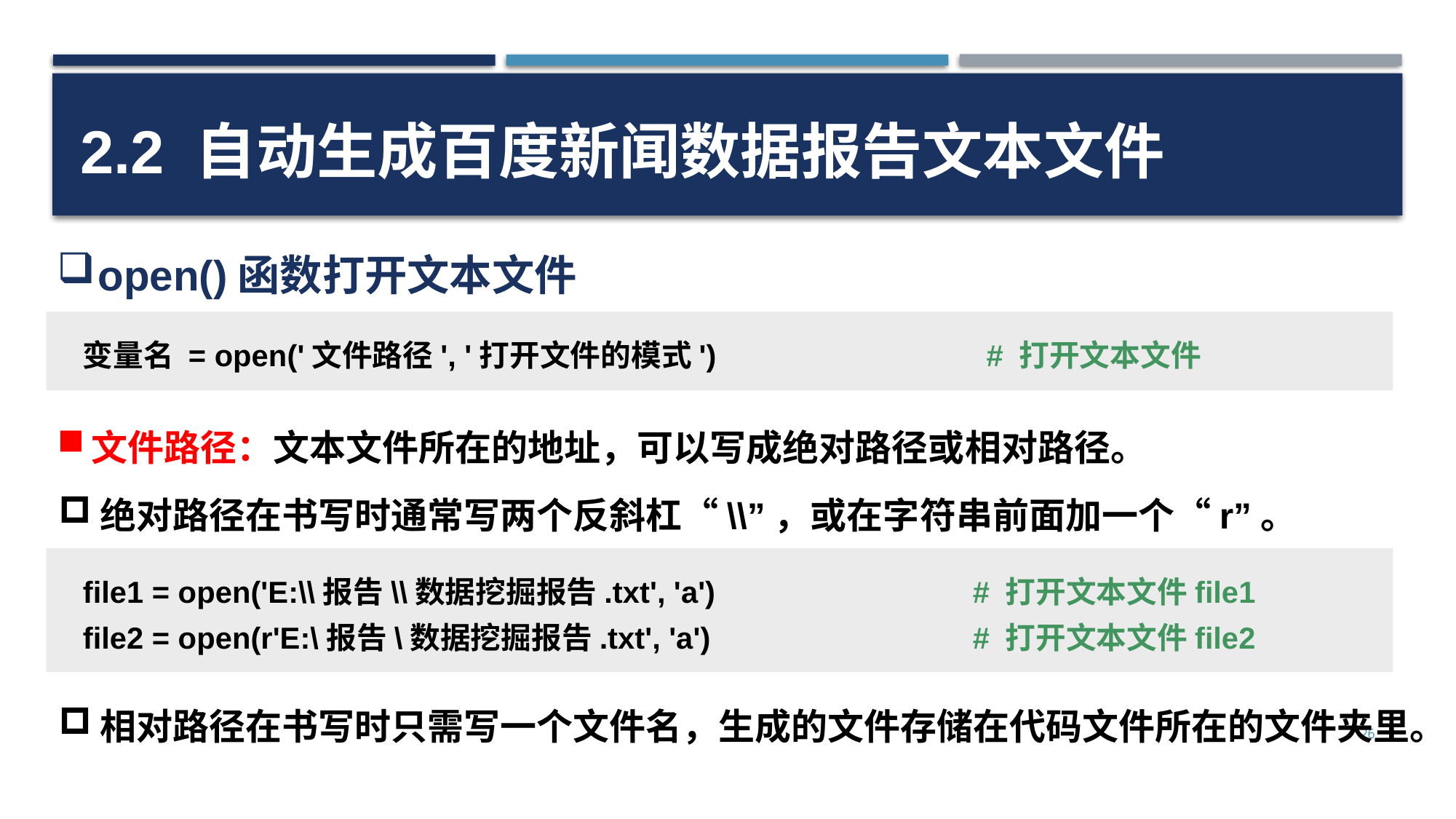

2.2 自动生成百度新闻数据报告文本文件
open()函数打开文本文件

# 打开文本文件
变量名 = open('文件路径', '打开文件的模式')
文件路径：文本文件所在的地址，可以写成绝对路径或相对路径。
绝对路径在书写时通常写两个反斜杠“\\”，或在字符串前面加一个“r”。

# 打开文本文件file1
# 打开文本文件file2
file1 = open('E:\\报告\\数据挖掘报告.txt', 'a')
file2 = open(r'E:\报告\数据挖掘报告.txt', 'a')
相对路径在书写时只需写一个文件名，生成的文件存储在代码文件所在的文件夹里。
26